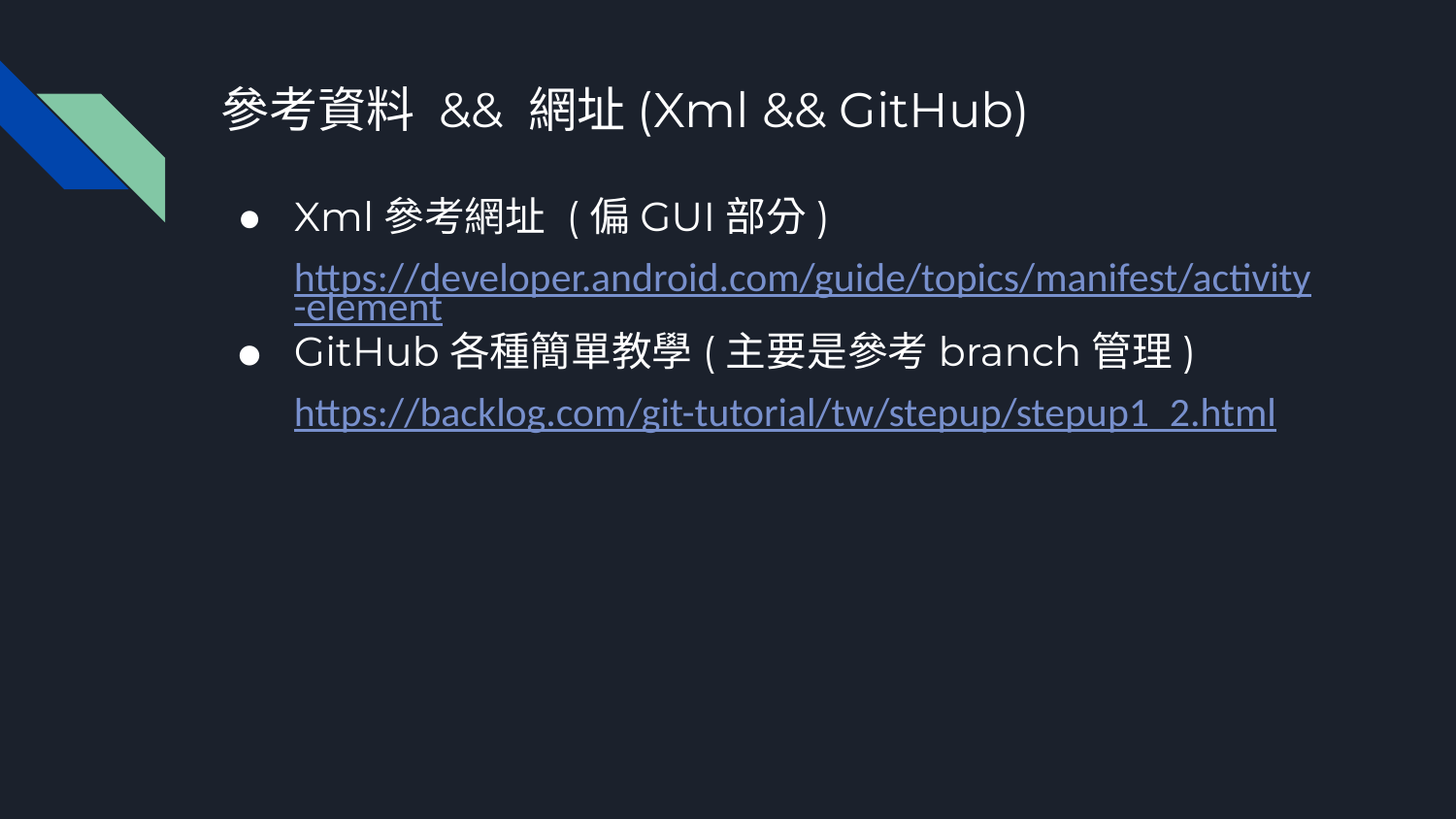

# 參考資料 && 網址(Xml && GitHub)
Xml參考網址 (偏GUI部分)
https://developer.android.com/guide/topics/manifest/activity-element
GitHub各種簡單教學(主要是參考branch管理)
https://backlog.com/git-tutorial/tw/stepup/stepup1_2.html